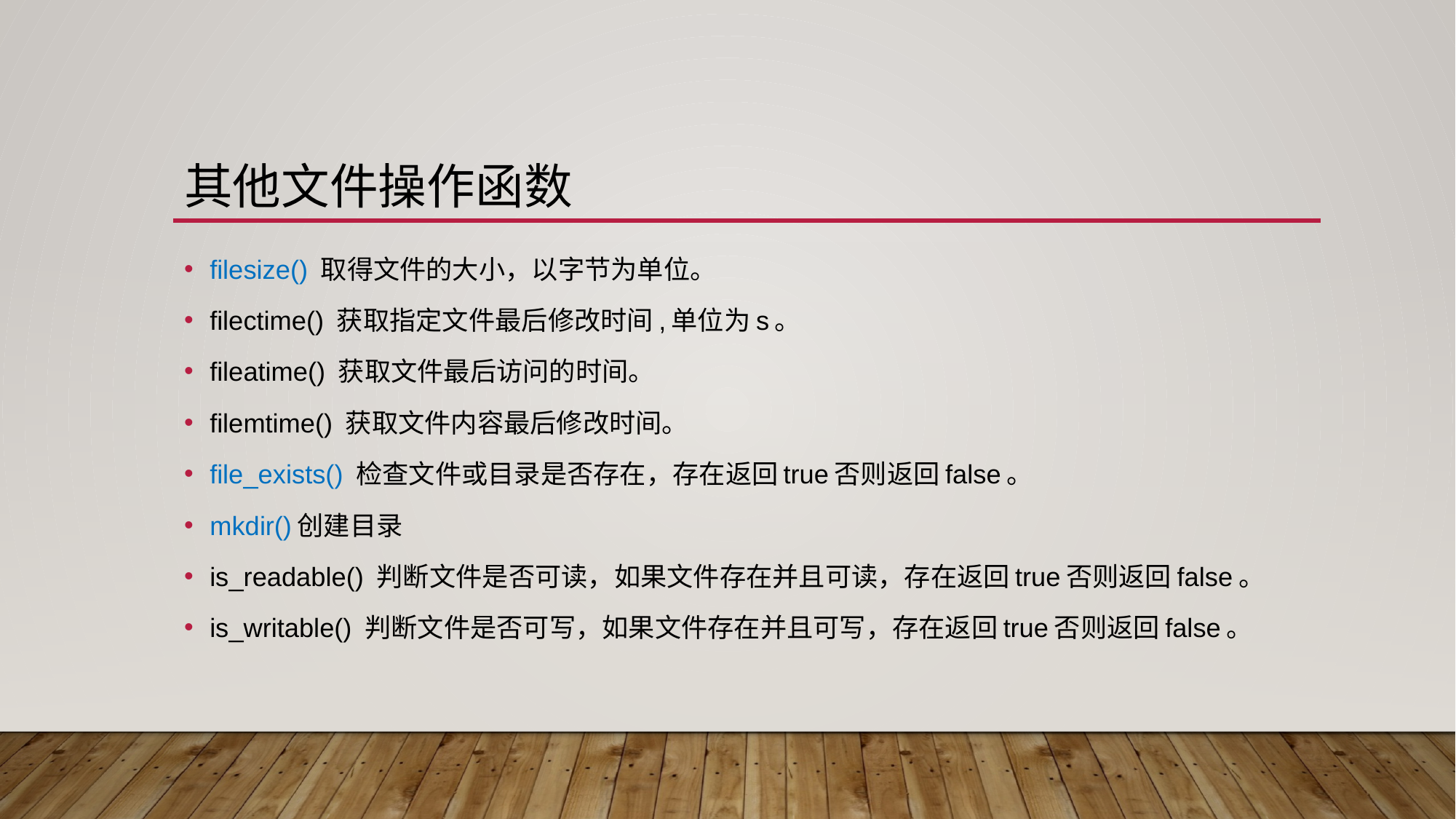

# 其他文件操作函数
filesize() 取得文件的大小，以字节为单位。
filectime() 获取指定文件最后修改时间,单位为s。
fileatime() 获取文件最后访问的时间。
filemtime() 获取文件内容最后修改时间。
file_exists() 检查文件或目录是否存在，存在返回true否则返回false。
mkdir()创建目录
is_readable() 判断文件是否可读，如果文件存在并且可读，存在返回true否则返回false。
is_writable() 判断文件是否可写，如果文件存在并且可写，存在返回true否则返回false。